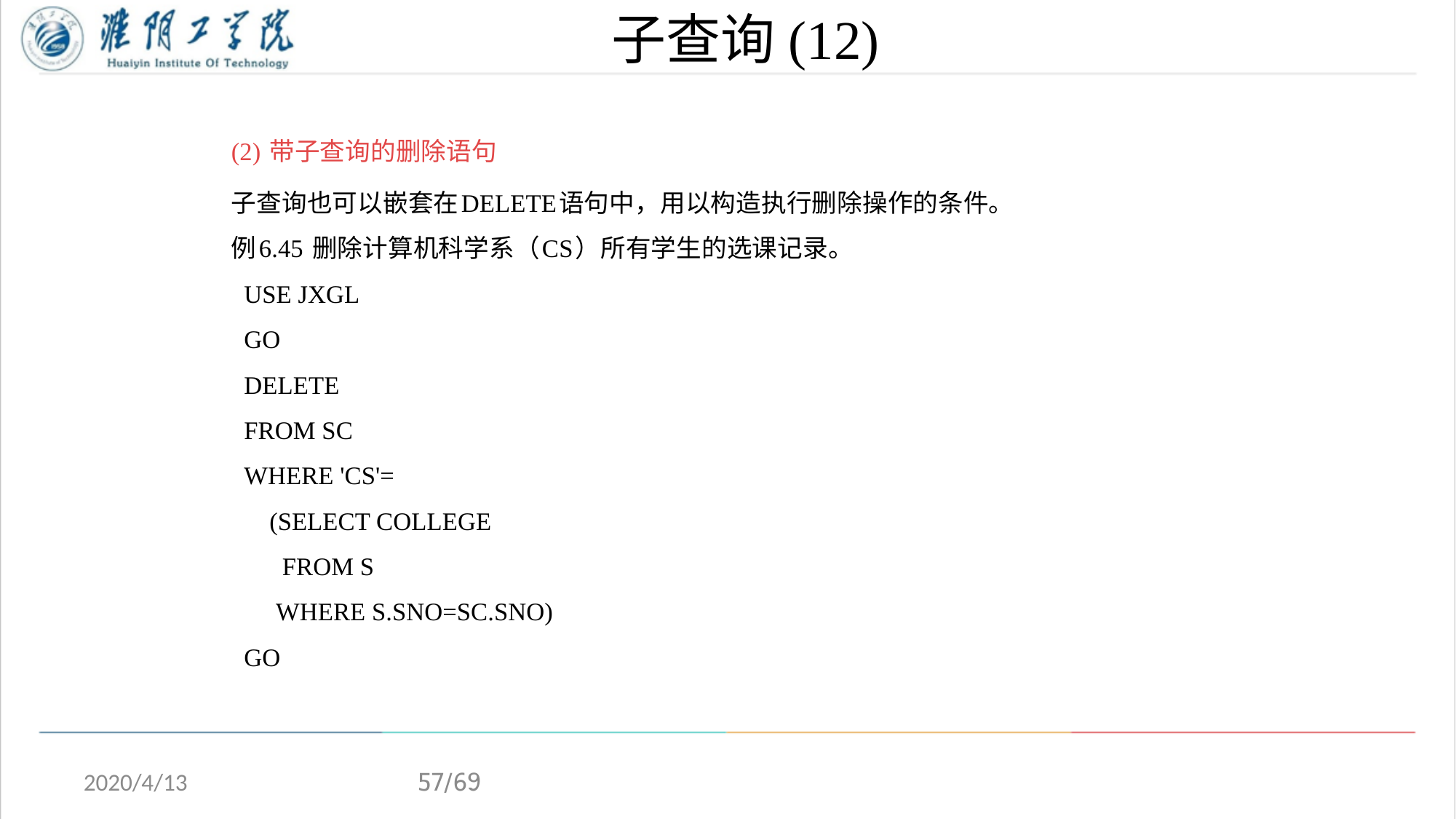

# 子查询(12)
(2) 带子查询的删除语句
子查询也可以嵌套在DELETE语句中，用以构造执行删除操作的条件。
例6.45 删除计算机科学系（CS）所有学生的选课记录。
  USE JXGL
  GO
  DELETE
  FROM SC
  WHERE 'CS'=
      (SELECT COLLEGE
        FROM S
       WHERE S.SNO=SC.SNO)
  GO
57/69
2020/4/13